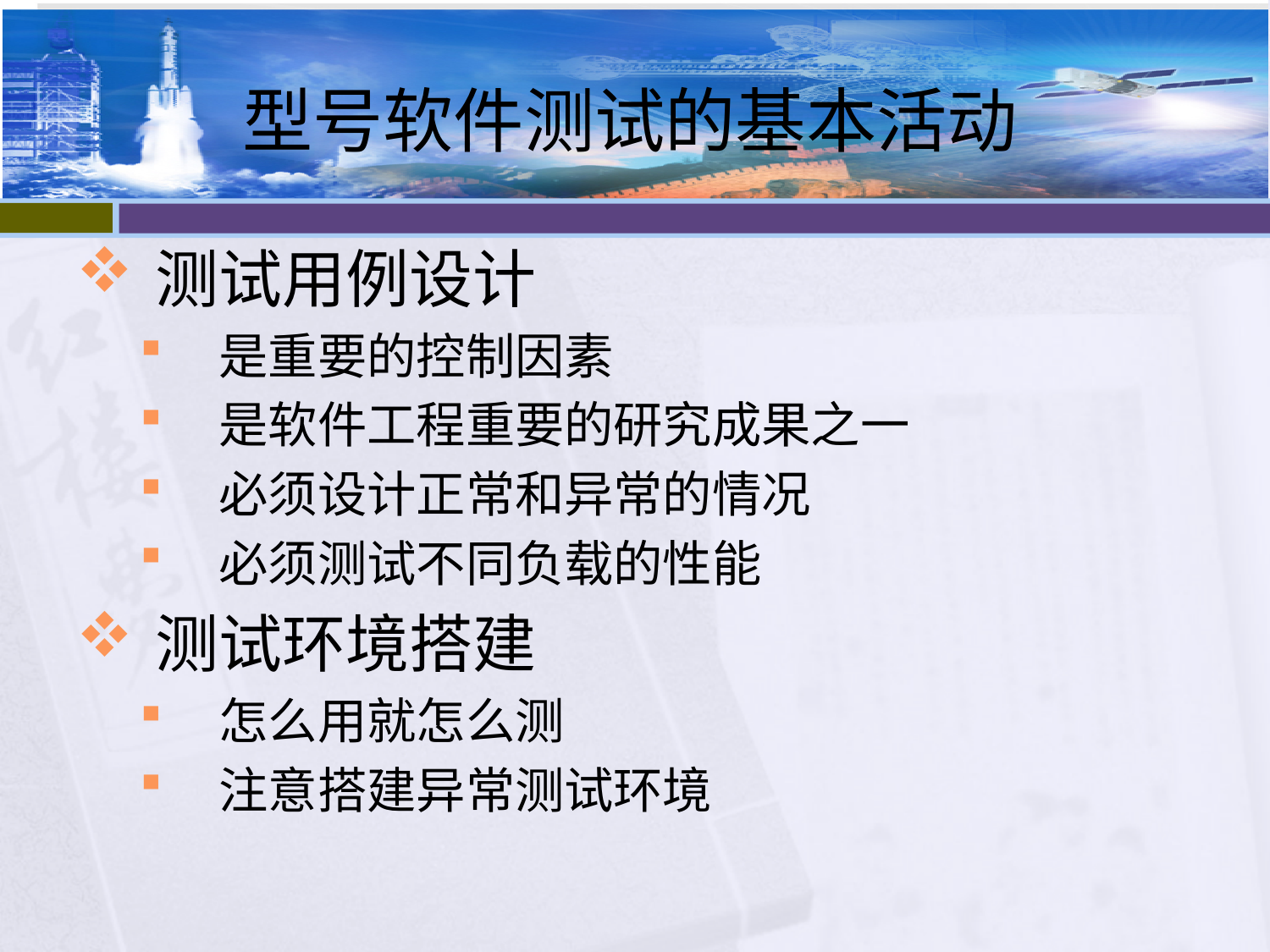

# 型号软件测试的基本活动

测试用例设计
是重要的控制因素
是软件工程重要的研究成果之一
必须设计正常和异常的情况
必须测试不同负载的性能
测试环境搭建
怎么用就怎么测
注意搭建异常测试环境